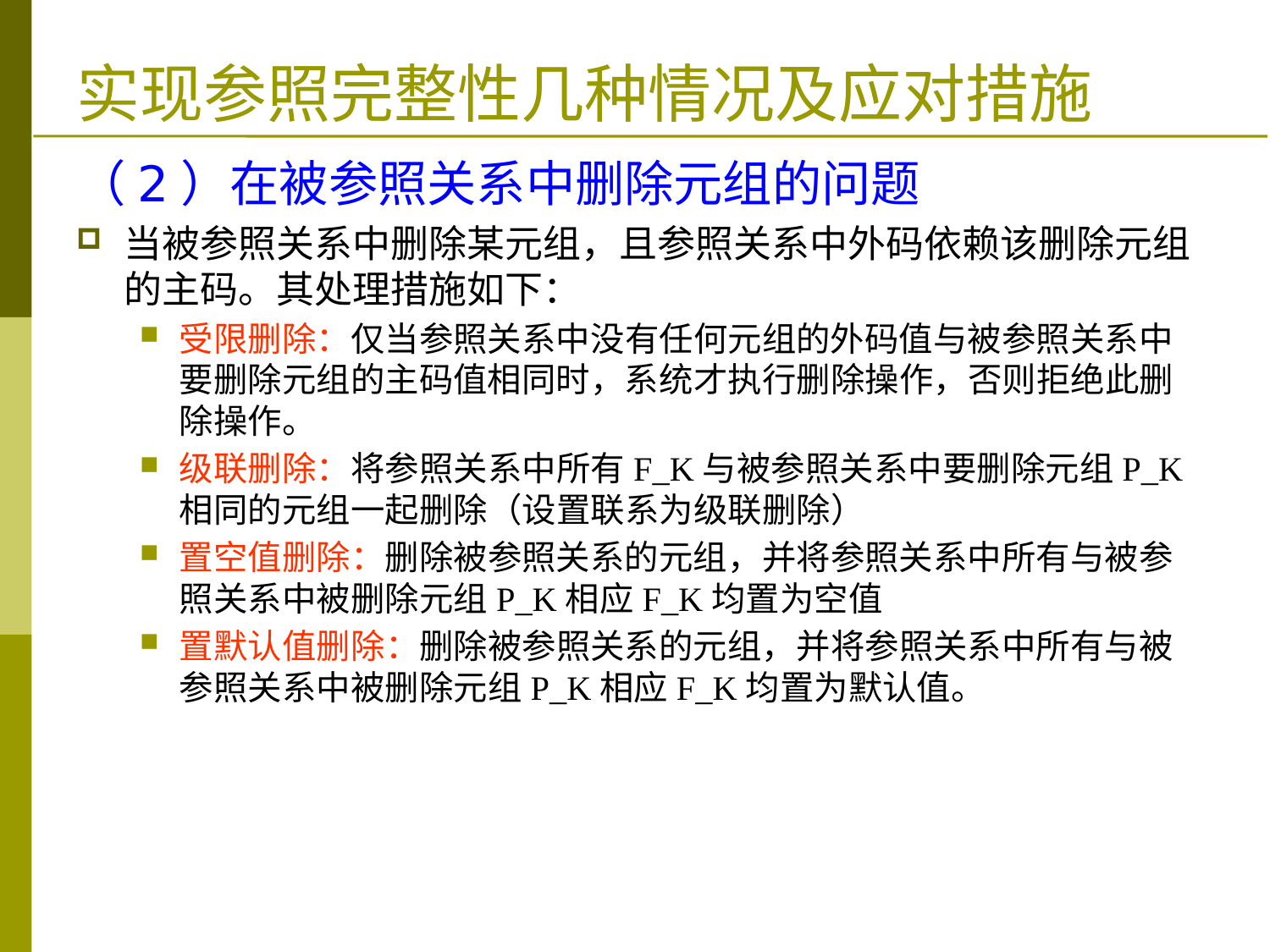

# 实现参照完整性几种情况及应对措施
（2）在被参照关系中删除元组的问题
当被参照关系中删除某元组，且参照关系中外码依赖该删除元组的主码。其处理措施如下：
受限删除：仅当参照关系中没有任何元组的外码值与被参照关系中要删除元组的主码值相同时，系统才执行删除操作，否则拒绝此删除操作。
级联删除：将参照关系中所有F_K与被参照关系中要删除元组P_K相同的元组一起删除（设置联系为级联删除）
置空值删除：删除被参照关系的元组，并将参照关系中所有与被参照关系中被删除元组P_K相应F_K均置为空值
置默认值删除：删除被参照关系的元组，并将参照关系中所有与被参照关系中被删除元组P_K相应F_K均置为默认值。